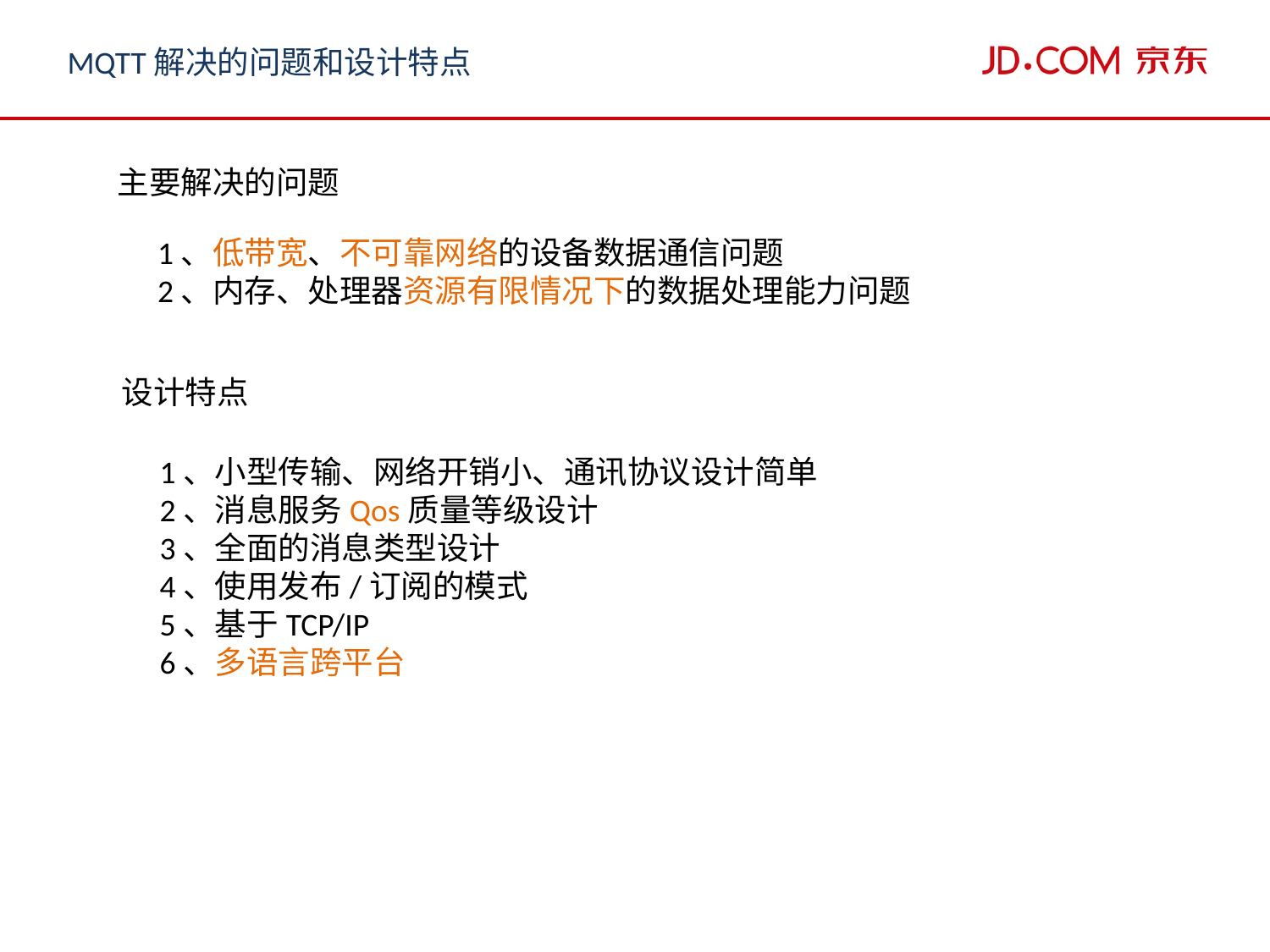

MQTT解决的问题和设计特点
主要解决的问题
1、低带宽、不可靠网络的设备数据通信问题
2、内存、处理器资源有限情况下的数据处理能力问题
设计特点

1、小型传输、网络开销小、通讯协议设计简单
2、消息服务Qos质量等级设计
3、全面的消息类型设计
4、使用发布/订阅的模式
5、基于TCP/IP
6、多语言跨平台